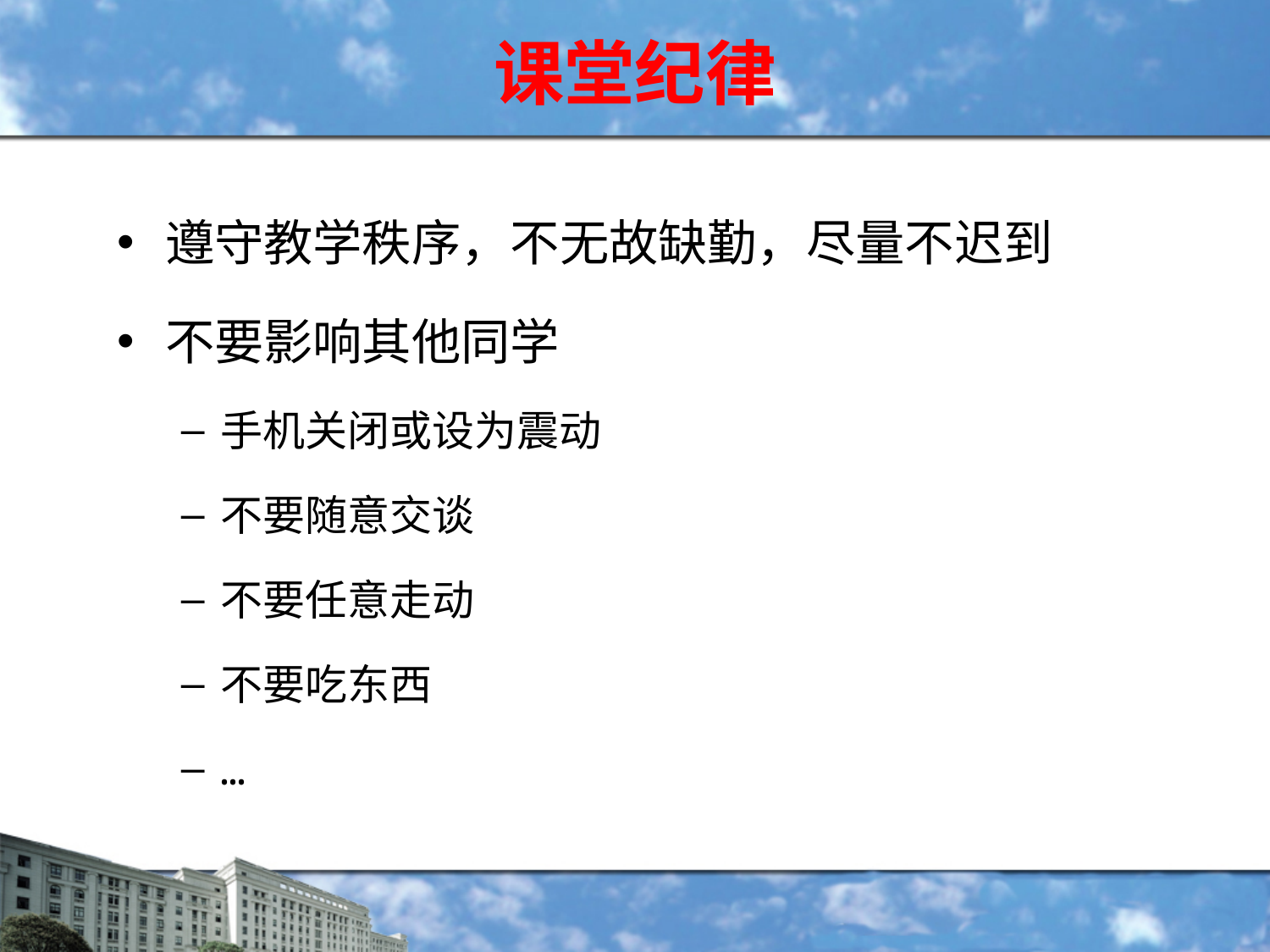

# 课堂纪律
遵守教学秩序，不无故缺勤，尽量不迟到
不要影响其他同学
手机关闭或设为震动
不要随意交谈
不要任意走动
不要吃东西
…